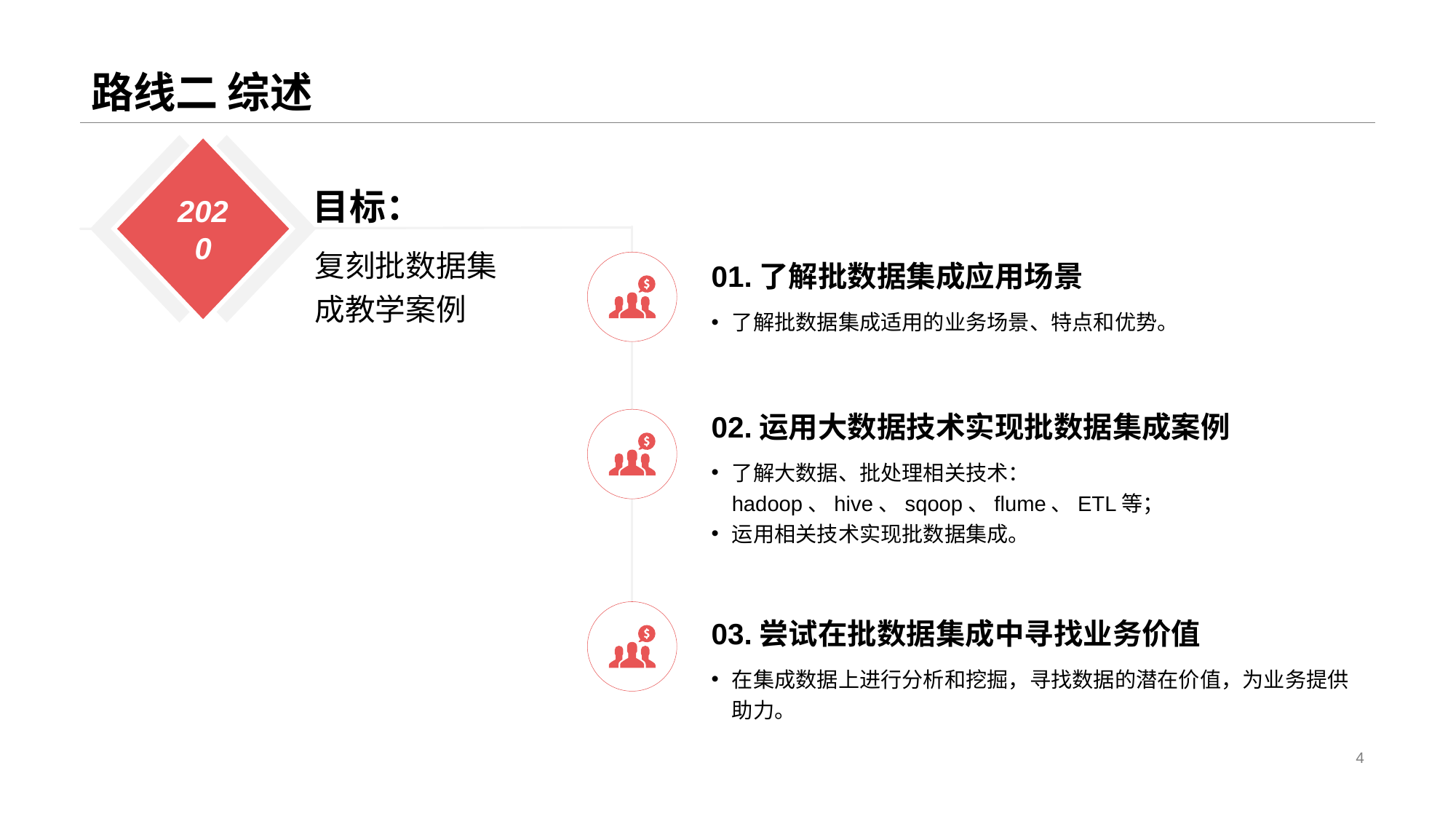

# 路线二 综述

2020

复刻批数据集成教学案例

01.了解批数据集成应用场景
了解批数据集成适用的业务场景、特点和优势。

02.运用大数据技术实现批数据集成案例

了解大数据、批处理相关技术：hadoop、hive、sqoop、flume、ETL等；
运用相关技术实现批数据集成。

03.尝试在批数据集成中寻找业务价值
在集成数据上进行分析和挖掘，寻找数据的潜在价值，为业务提供助力。
目标：
4